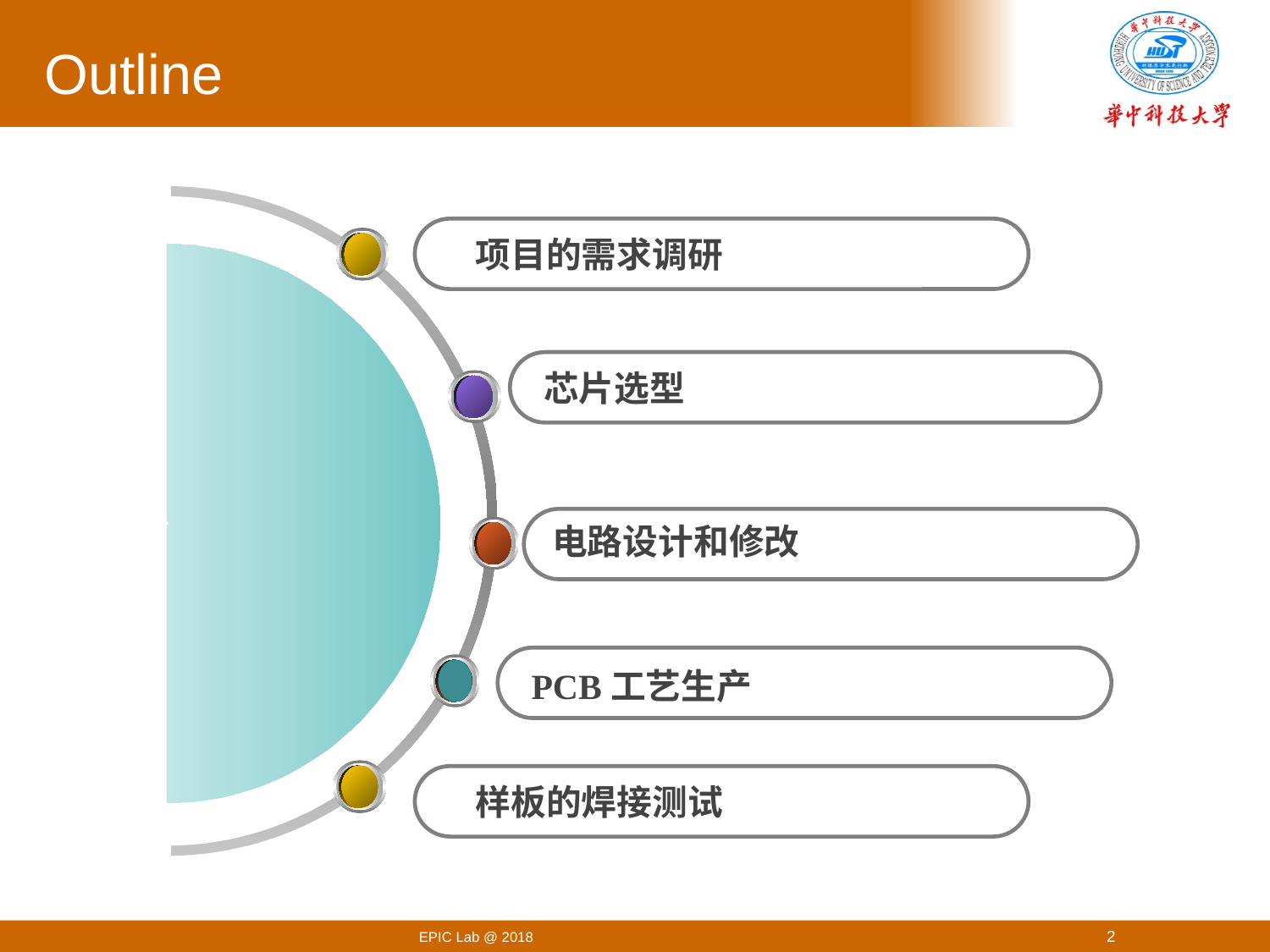

Outline

项目的需求调研

芯片选型

电路设计和修改

PCB工艺生产

样板的焊接测试
2
EPIC Lab @ 2018
2